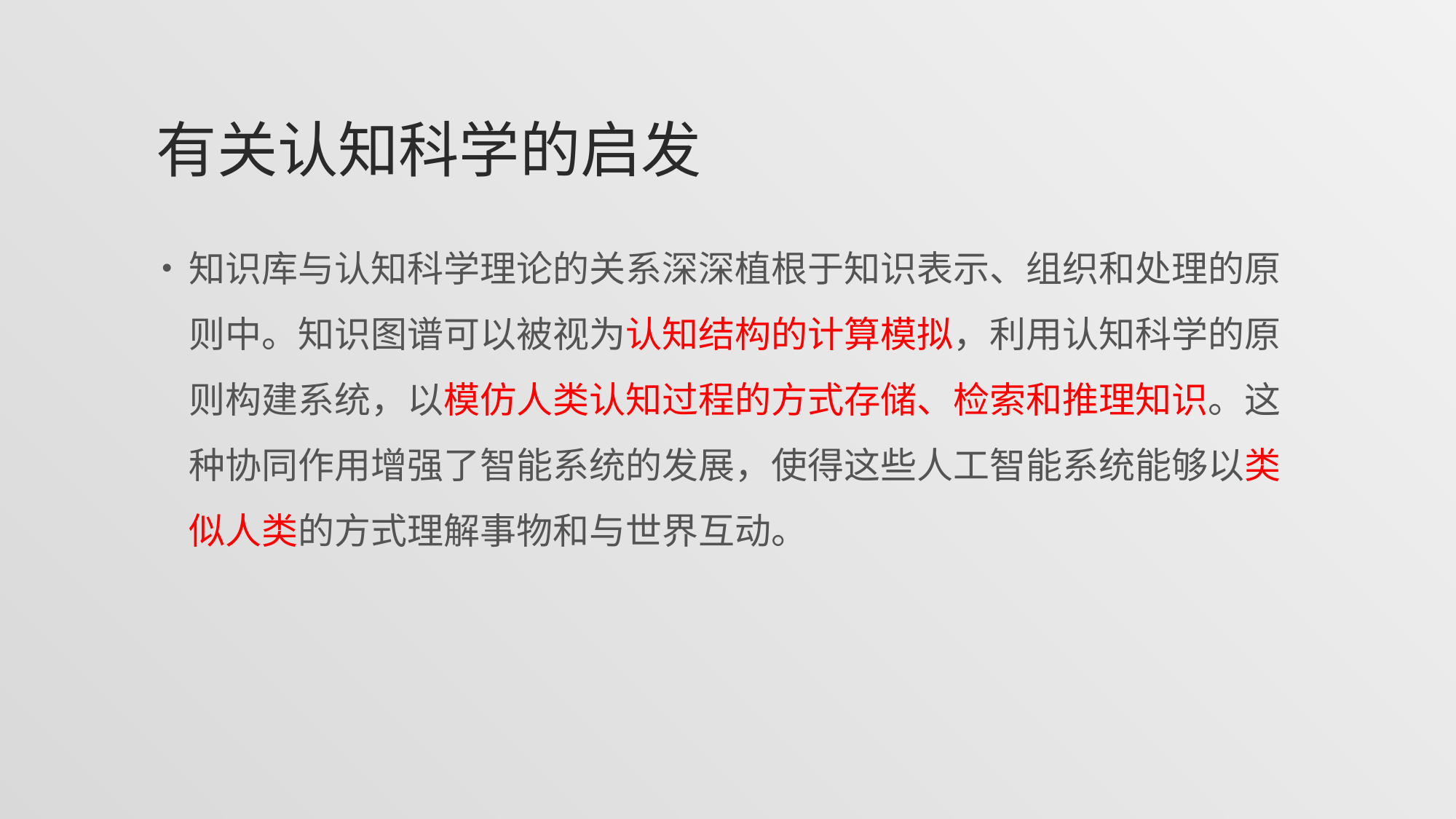

# 有关认知科学的启发
知识库与认知科学理论的关系深深植根于知识表示、组织和处理的原则中。知识图谱可以被视为认知结构的计算模拟，利用认知科学的原则构建系统，以模仿人类认知过程的方式存储、检索和推理知识。这种协同作用增强了智能系统的发展，使得这些人工智能系统能够以类似人类的方式理解事物和与世界互动。